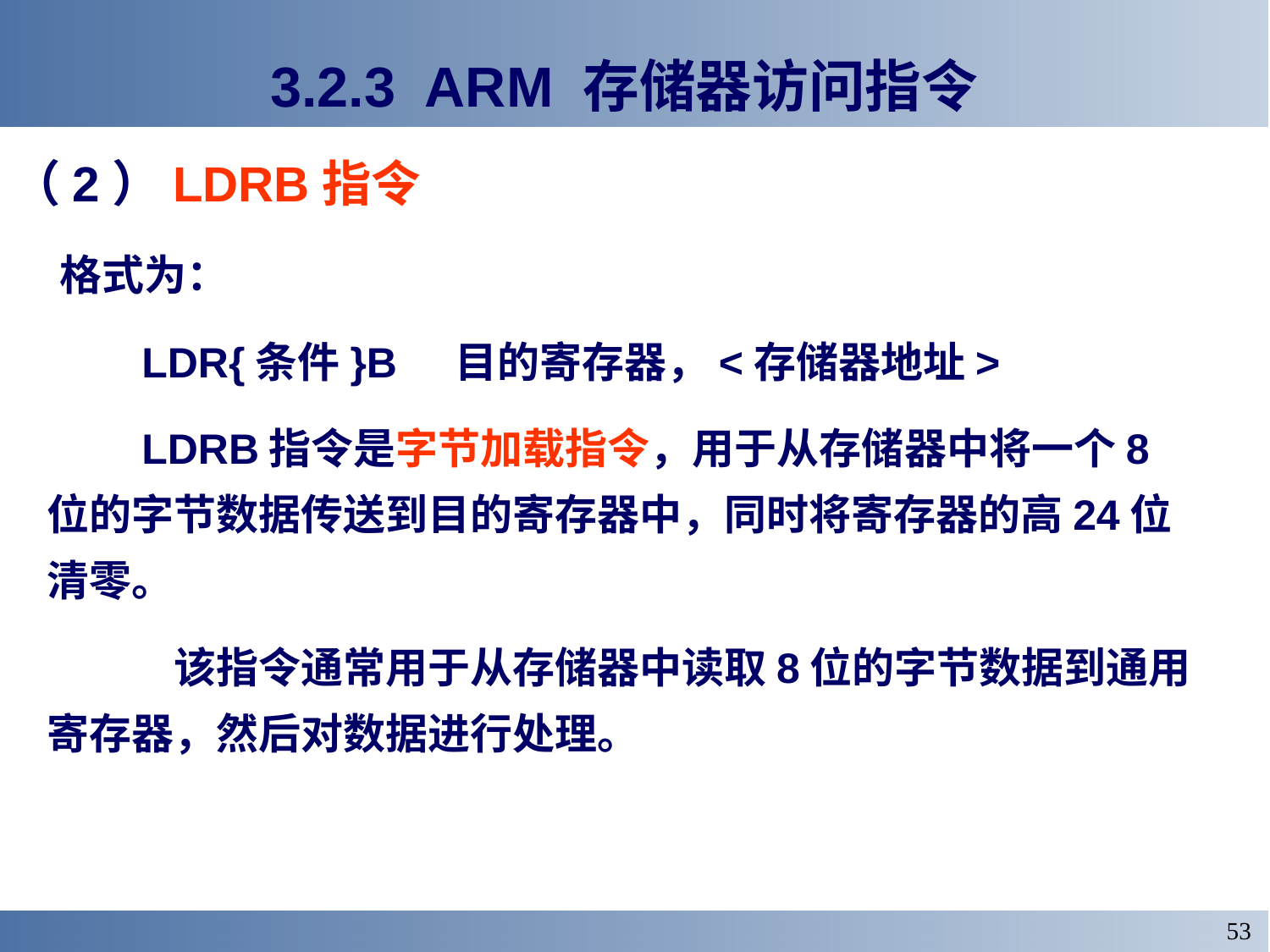

# 3.2.3  ARM 存储器访问指令
（2）LDRB指令
    格式为：
           LDR{条件}B    目的寄存器，<存储器地址>
           LDRB指令是字节加载指令，用于从存储器中将一个8位的字节数据传送到目的寄存器中，同时将寄存器的高24位清零。
		该指令通常用于从存储器中读取8位的字节数据到通用寄存器，然后对数据进行处理。